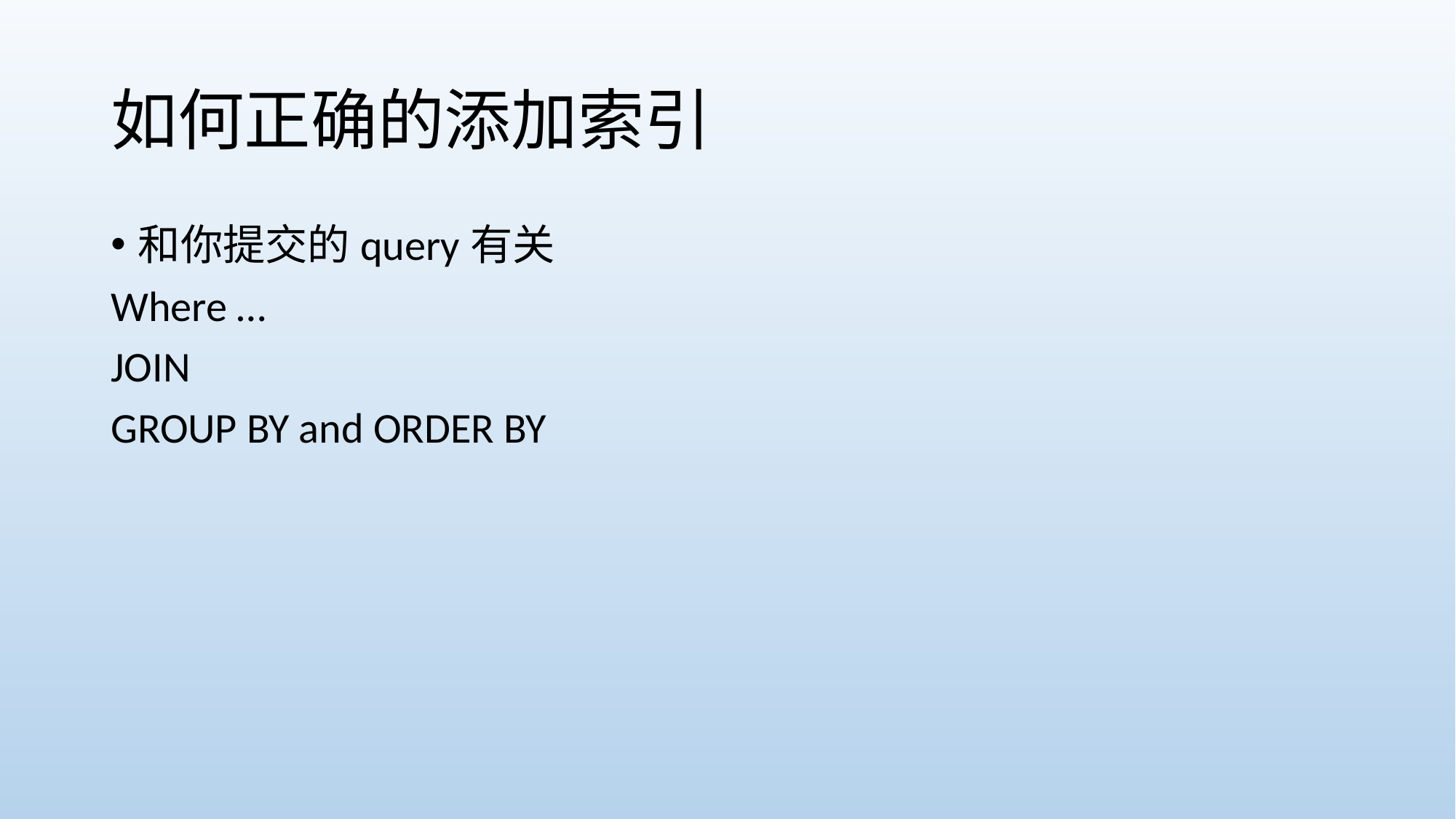

# 如何正确的添加索引
和你提交的query有关
Where …
JOIN
GROUP BY and ORDER BY